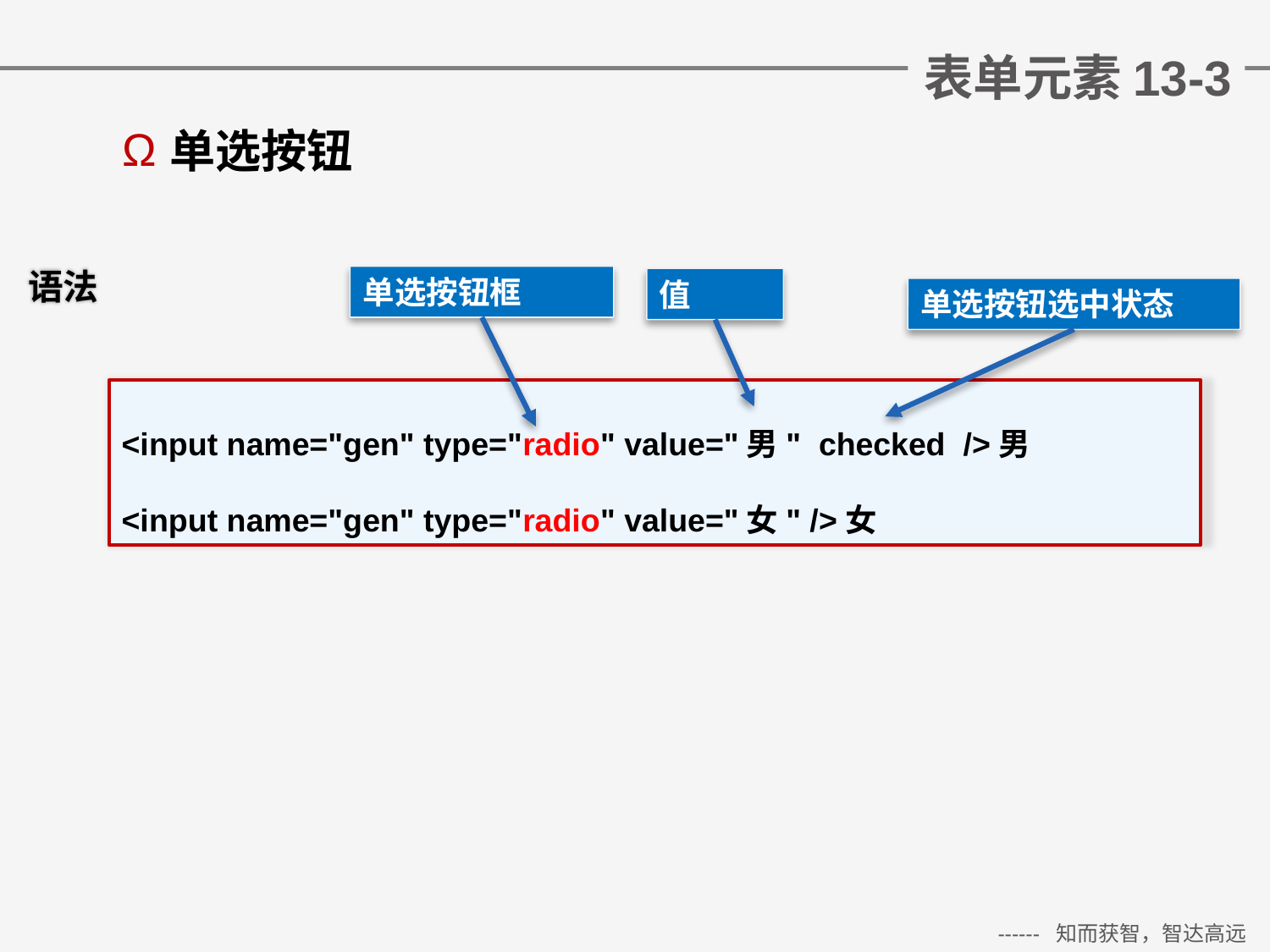

# 表单元素13-3
单选按钮
语法
单选按钮框
值
单选按钮选中状态
<input name="gen" type="radio" value="男"  checked  />男
<input name="gen" type="radio" value="女" />女